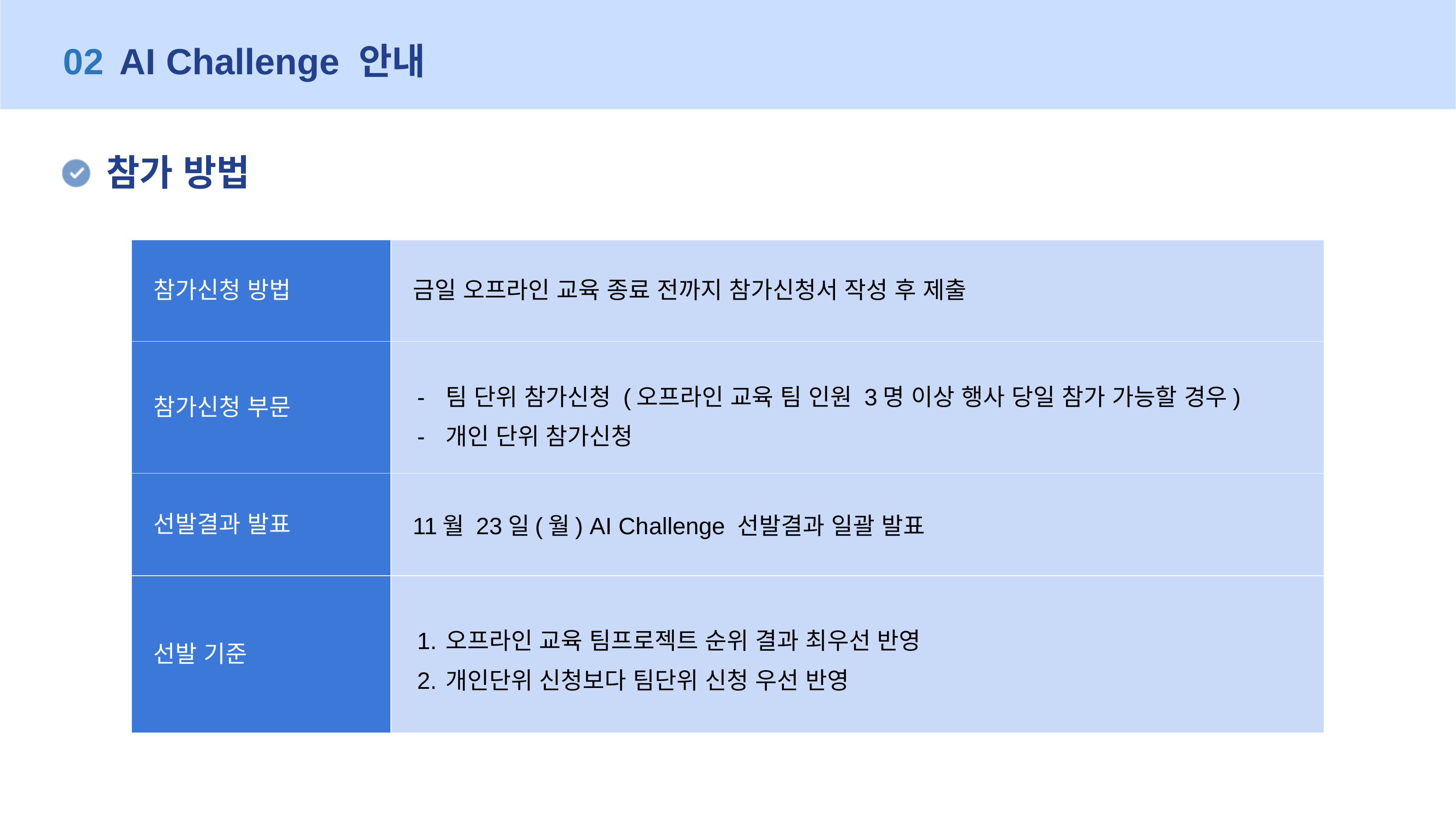

02
AI Challenge 안내
참가 방법
| 참가신청 방법 | 금일 오프라인 교육 종료 전까지 참가신청서 작성 후 제출 |
| --- | --- |
| 참가신청 부문 | 팀 단위 참가신청 (오프라인 교육 팀 인원 3명 이상 행사 당일 참가 가능할 경우) 개인 단위 참가신청 |
| 선발결과 발표 | 11월 23일(월) AI Challenge 선발결과 일괄 발표 |
| 선발 기준 | 오프라인 교육 팀프로젝트 순위 결과 최우선 반영 개인단위 신청보다 팀단위 신청 우선 반영 |